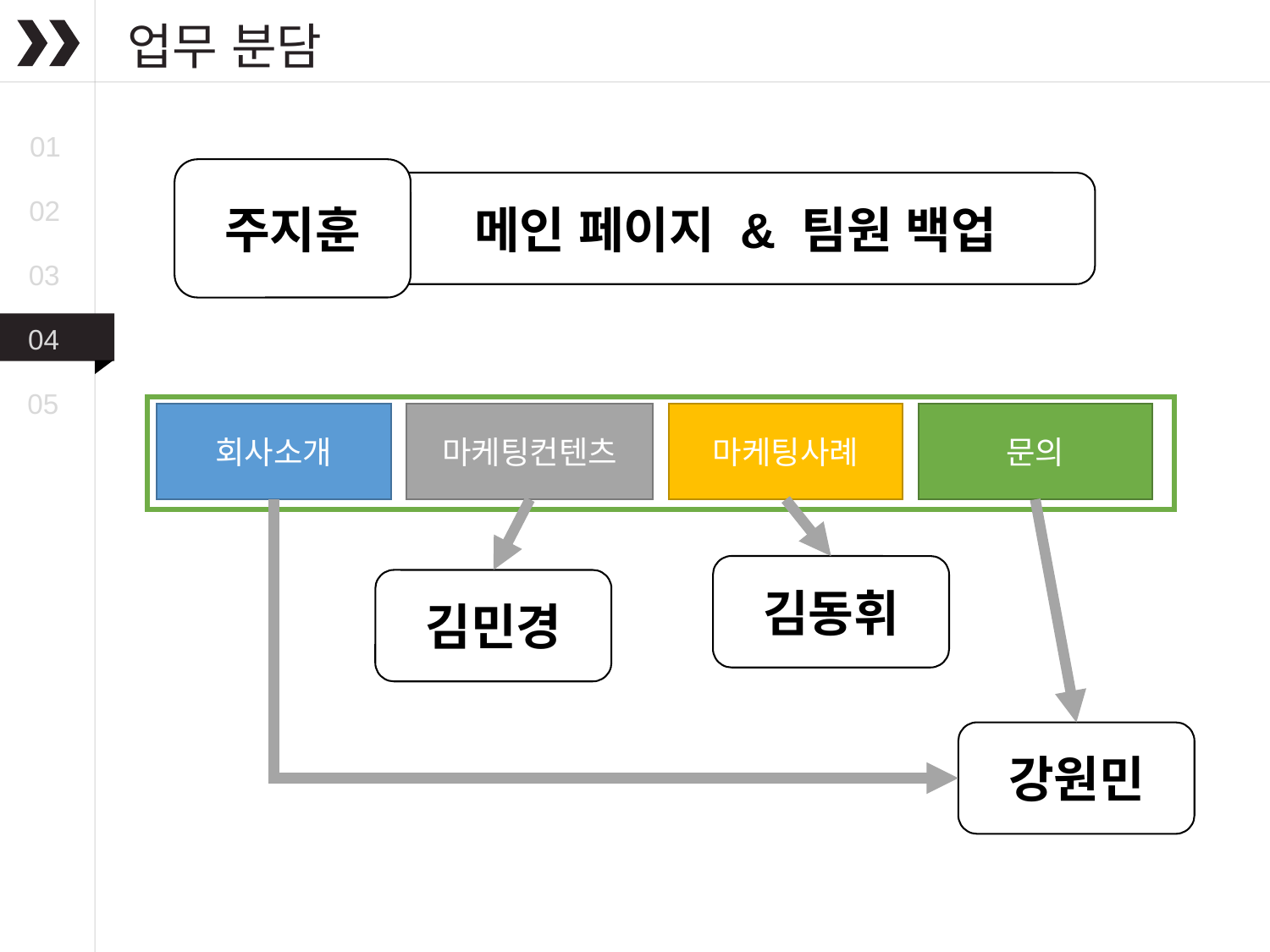

업무 분담

01
주지훈
메인 페이지 & 팀원 백업
02
03

04

05

문의
마케팅컨텐츠
회사소개
마케팅사례
김동휘
김민경
강원민